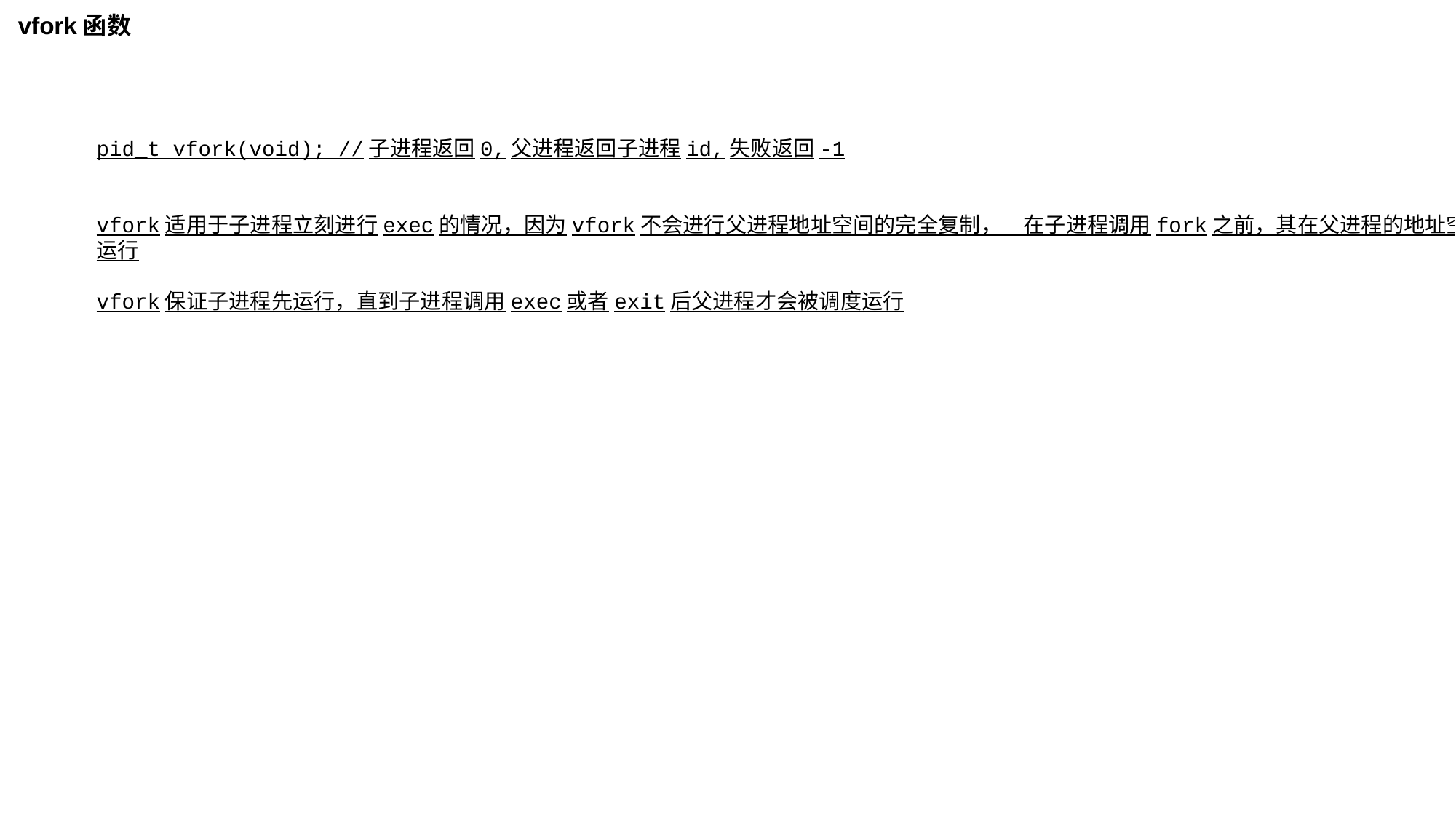

vfork函数
pid_t vfork(void); //子进程返回0,父进程返回子进程id,失败返回-1

vfork适用于子进程立刻进行exec的情况，因为vfork不会进行父进程地址空间的完全复制，　在子进程调用fork之前，其在父进程的地址空间
运行

vfork保证子进程先运行，直到子进程调用exec或者exit后父进程才会被调度运行